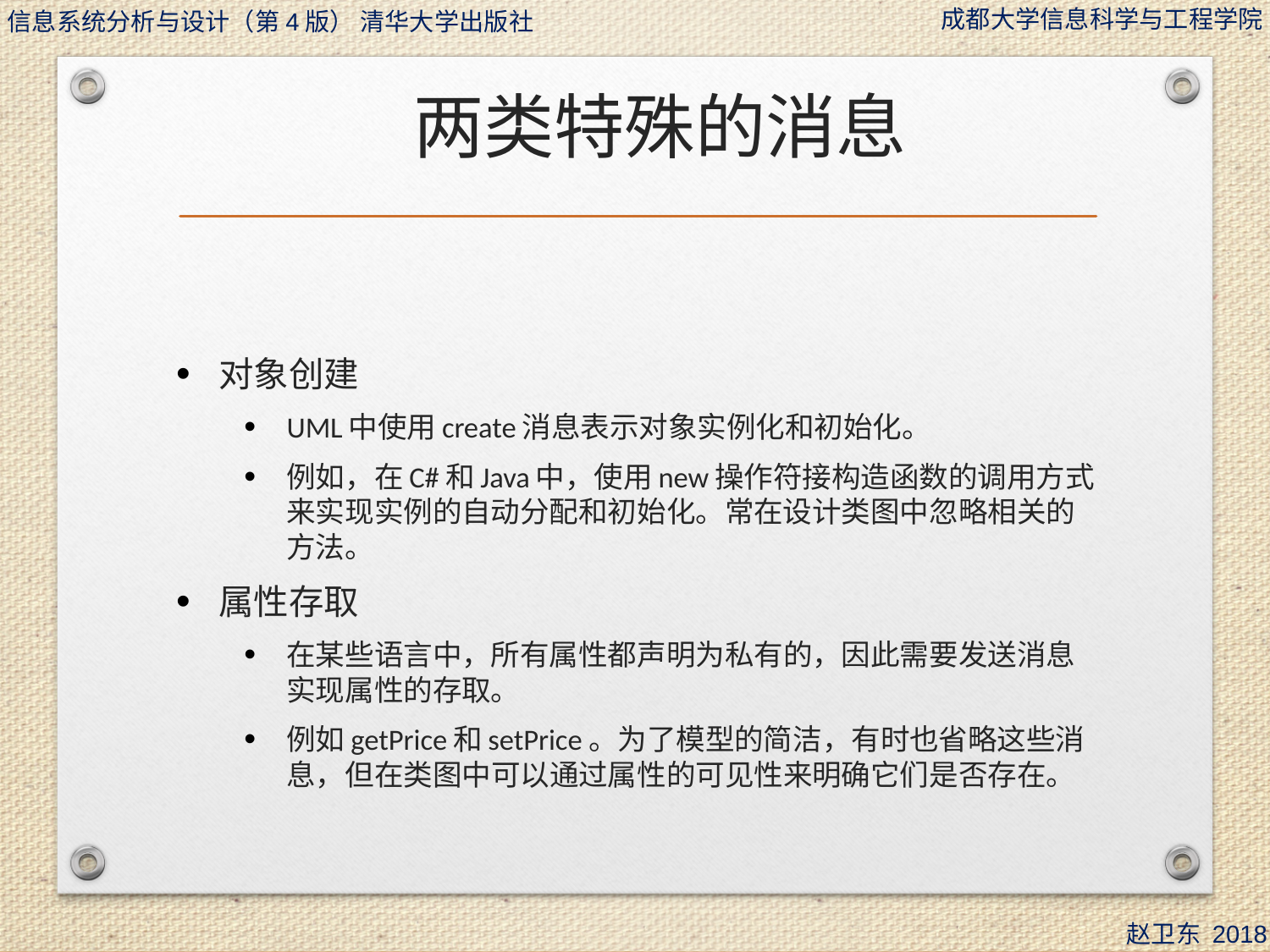

# 两类特殊的消息
对象创建
UML中使用create消息表示对象实例化和初始化。
例如，在C#和Java中，使用new操作符接构造函数的调用方式来实现实例的自动分配和初始化。常在设计类图中忽略相关的方法。
属性存取
在某些语言中，所有属性都声明为私有的，因此需要发送消息实现属性的存取。
例如getPrice和setPrice。为了模型的简洁，有时也省略这些消息，但在类图中可以通过属性的可见性来明确它们是否存在。